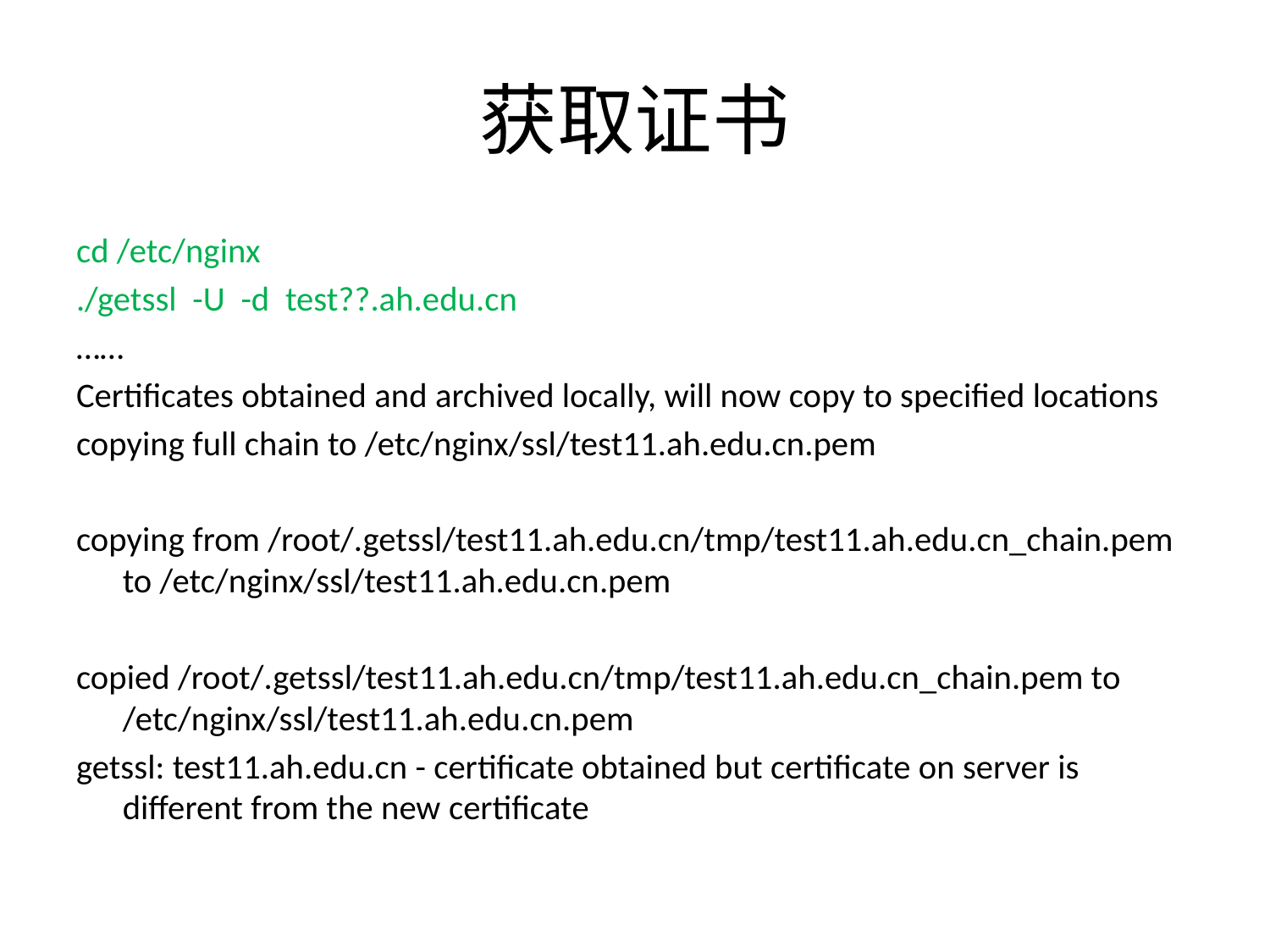

# 获取证书
cd /etc/nginx
./getssl  -U  -d  test??.ah.edu.cn
……
Certificates obtained and archived locally, will now copy to specified locations
copying full chain to /etc/nginx/ssl/test11.ah.edu.cn.pem

copying from /root/.getssl/test11.ah.edu.cn/tmp/test11.ah.edu.cn_chain.pem to /etc/nginx/ssl/test11.ah.edu.cn.pem

copied /root/.getssl/test11.ah.edu.cn/tmp/test11.ah.edu.cn_chain.pem to /etc/nginx/ssl/test11.ah.edu.cn.pem
getssl: test11.ah.edu.cn - certificate obtained but certificate on server is different from the new certificate